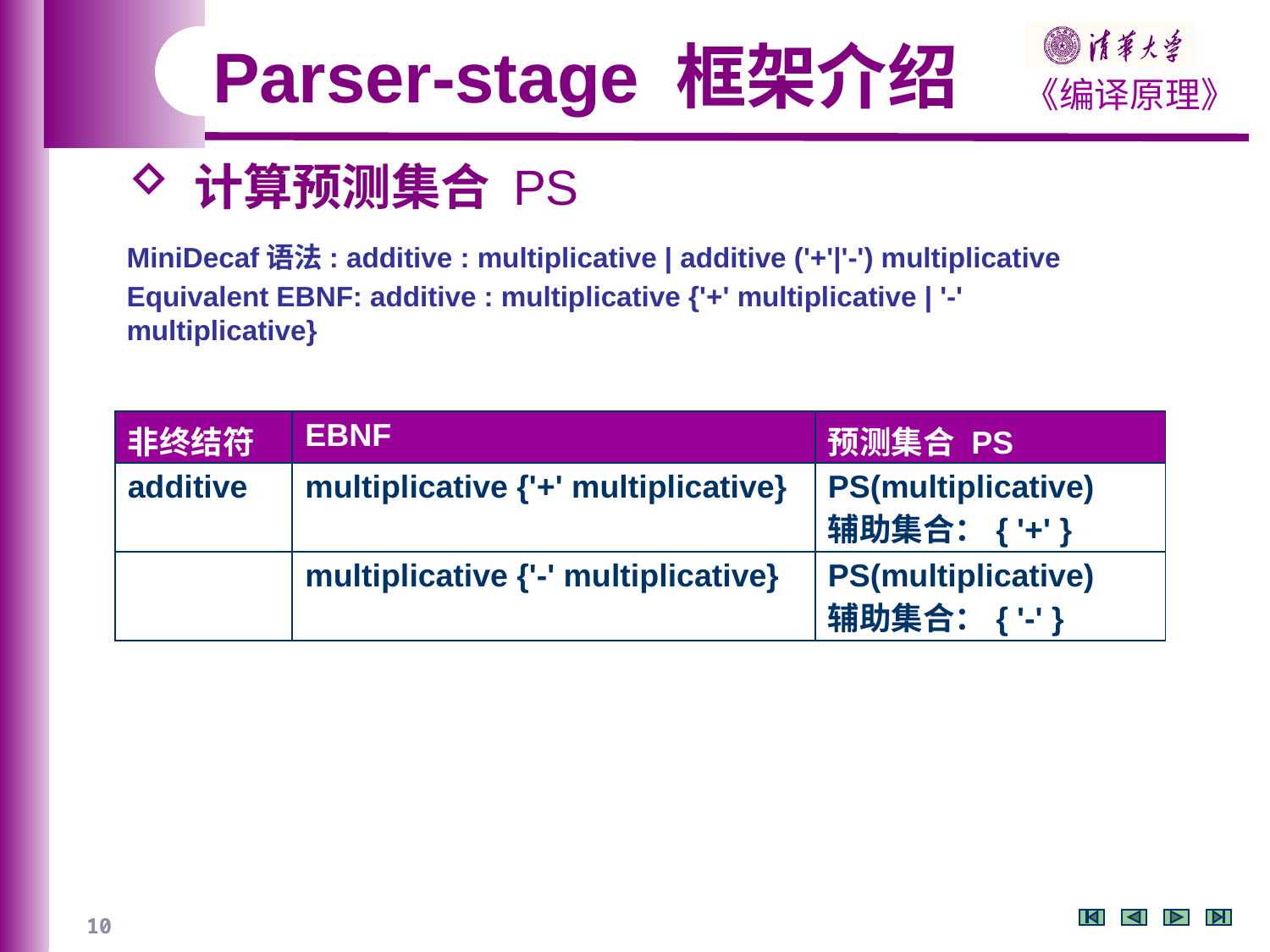

Parser-stage 框架介绍
 计算预测集合 PS

MiniDecaf语法: additive : multiplicative | additive ('+'|'-') multiplicative
Equivalent EBNF: additive : multiplicative {'+' multiplicative | '-' multiplicative}
| 非终结符 | EBNF | 预测集合 PS |
| --- | --- | --- |
| additive | multiplicative {'+' multiplicative} | PS(multiplicative) 辅助集合：{ '+' } |
|  | multiplicative {'-' multiplicative} | PS(multiplicative) 辅助集合：{ '-' } |
10